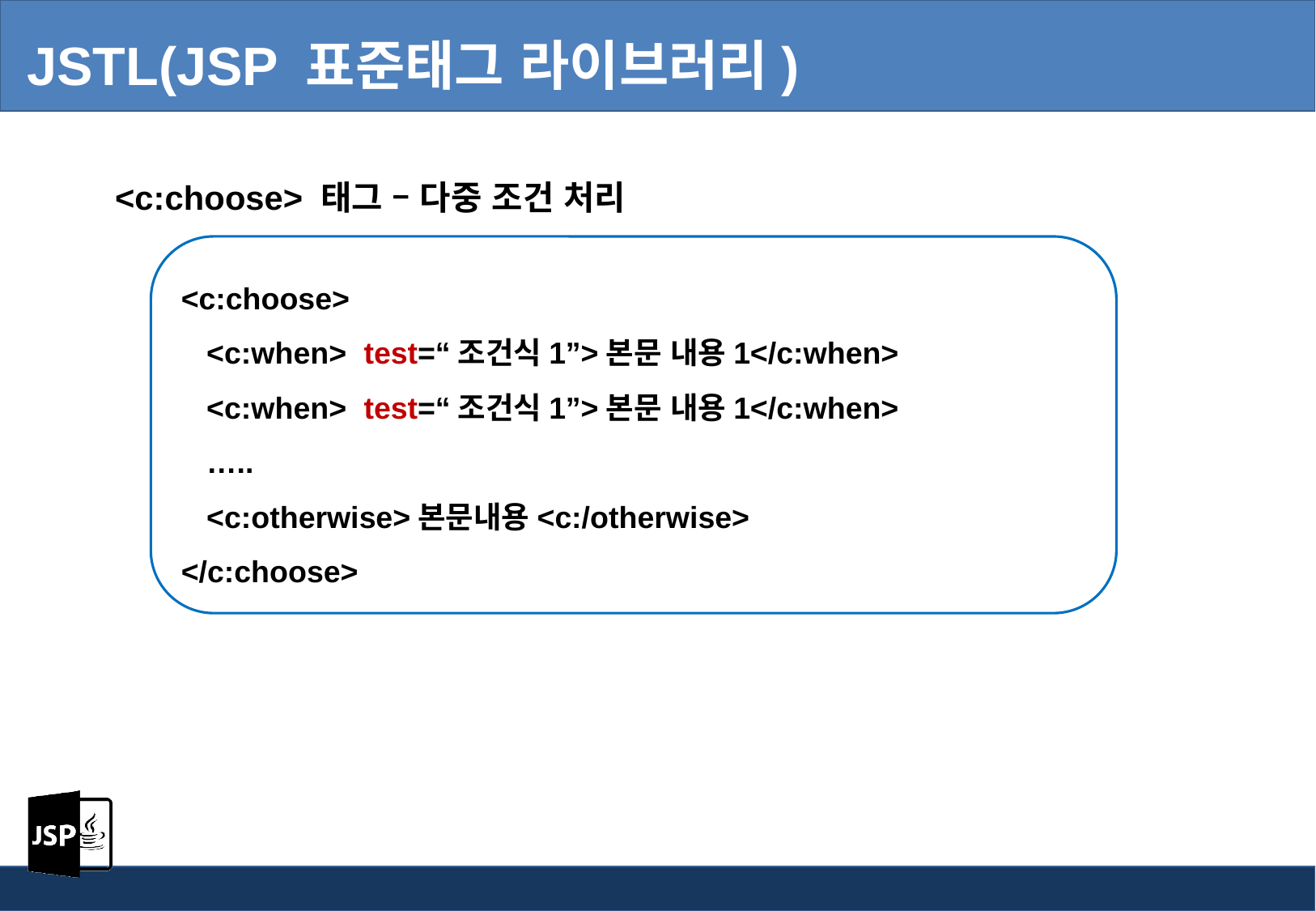

JSTL(JSP 표준태그 라이브러리)
<c:choose> 태그 – 다중 조건 처리
<c:choose>
   <c:when>  test=“조건식1”>본문 내용1</c:when>
   <c:when>  test=“조건식1”>본문 내용1</c:when>
   …..
   <c:otherwise>본문내용<c:/otherwise>
</c:choose>